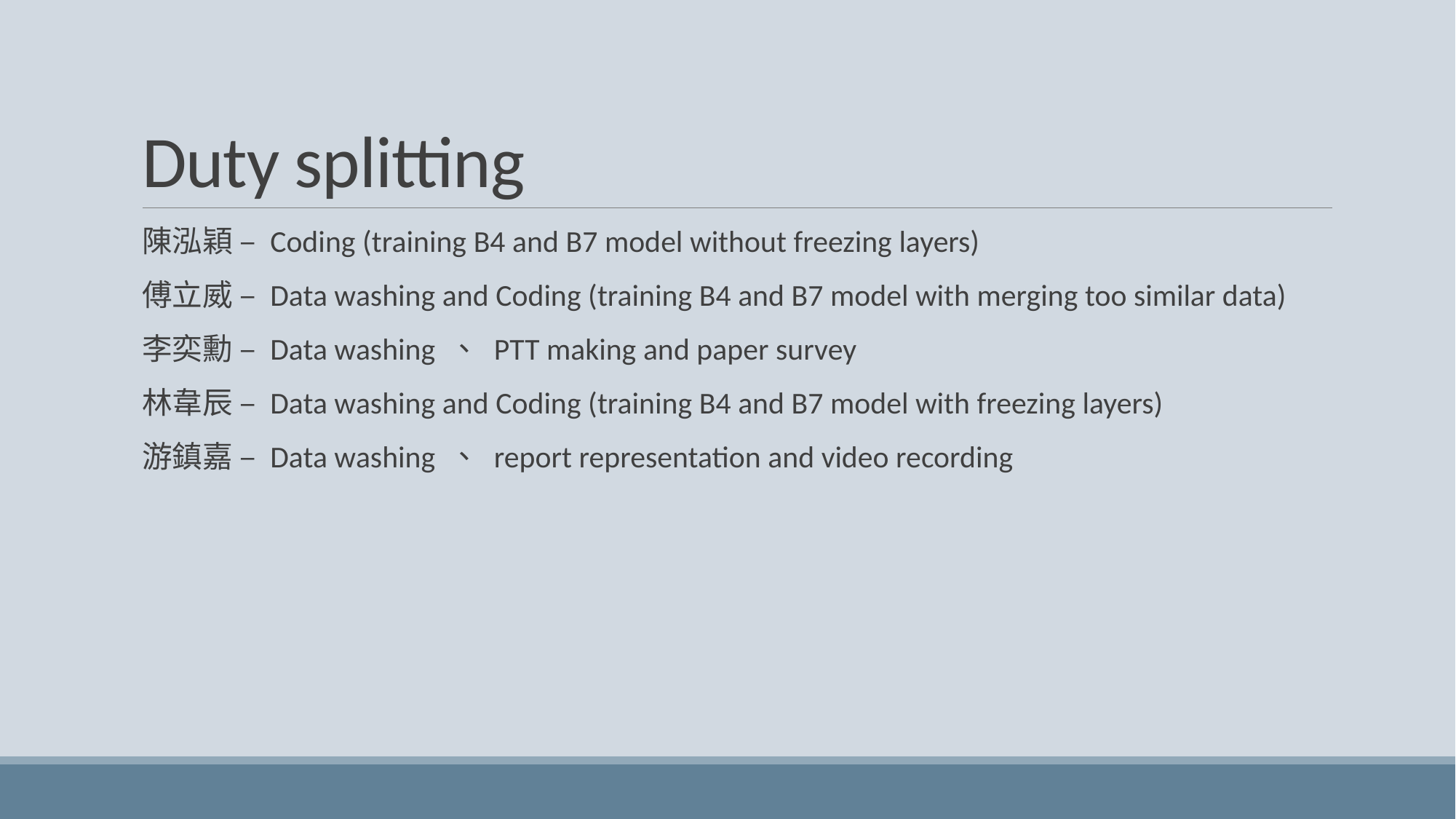

# Duty splitting
陳泓穎 – Coding (training B4 and B7 model without freezing layers)
傅立威 – Data washing and Coding (training B4 and B7 model with merging too similar data)
李奕勳 – Data washing 、 PTT making and paper survey
林韋辰 – Data washing and Coding (training B4 and B7 model with freezing layers)
游鎮嘉 – Data washing 、 report representation and video recording